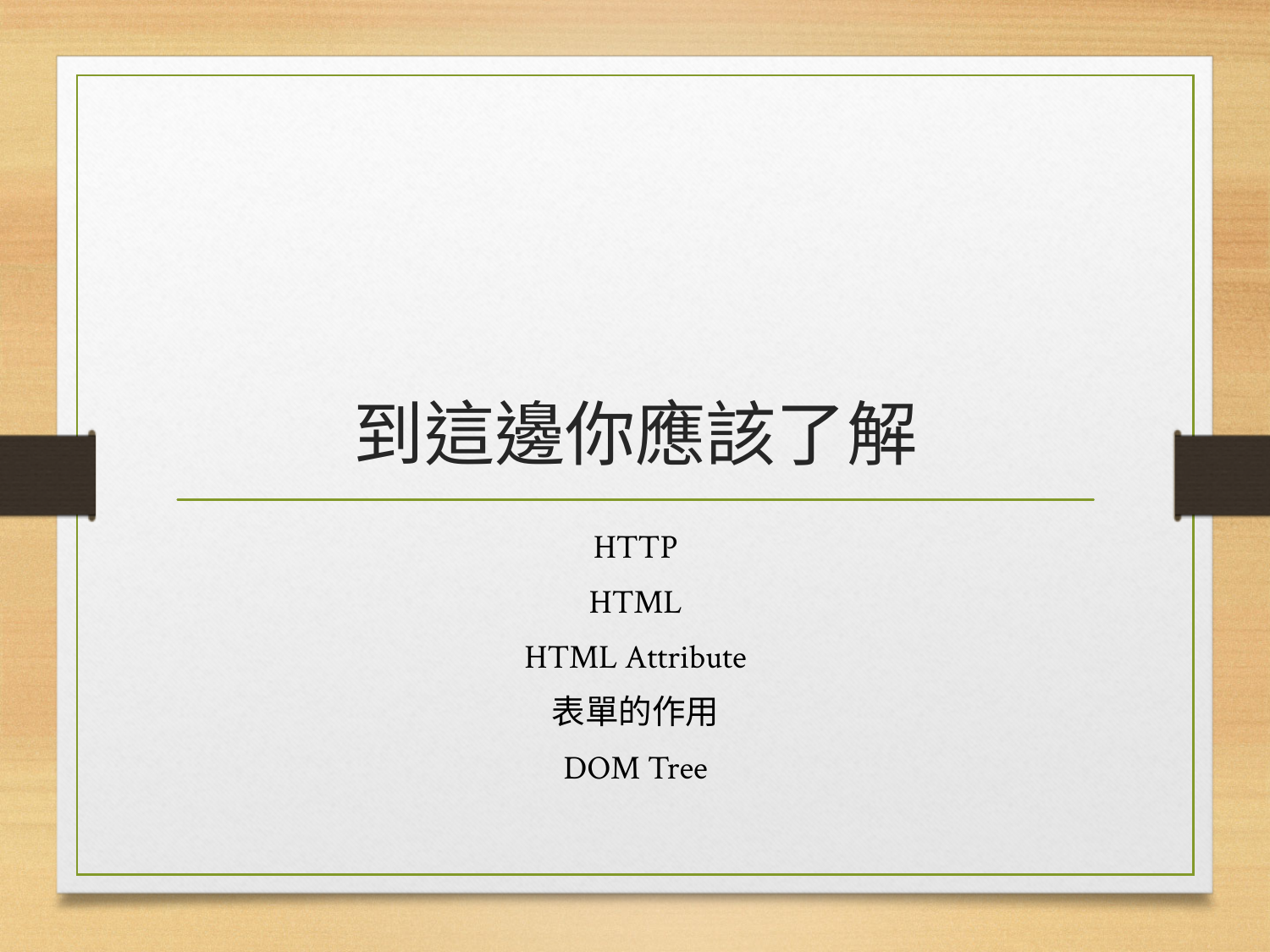

# 到這邊你應該了解
HTTP
HTML
HTML Attribute
表單的作用
DOM Tree